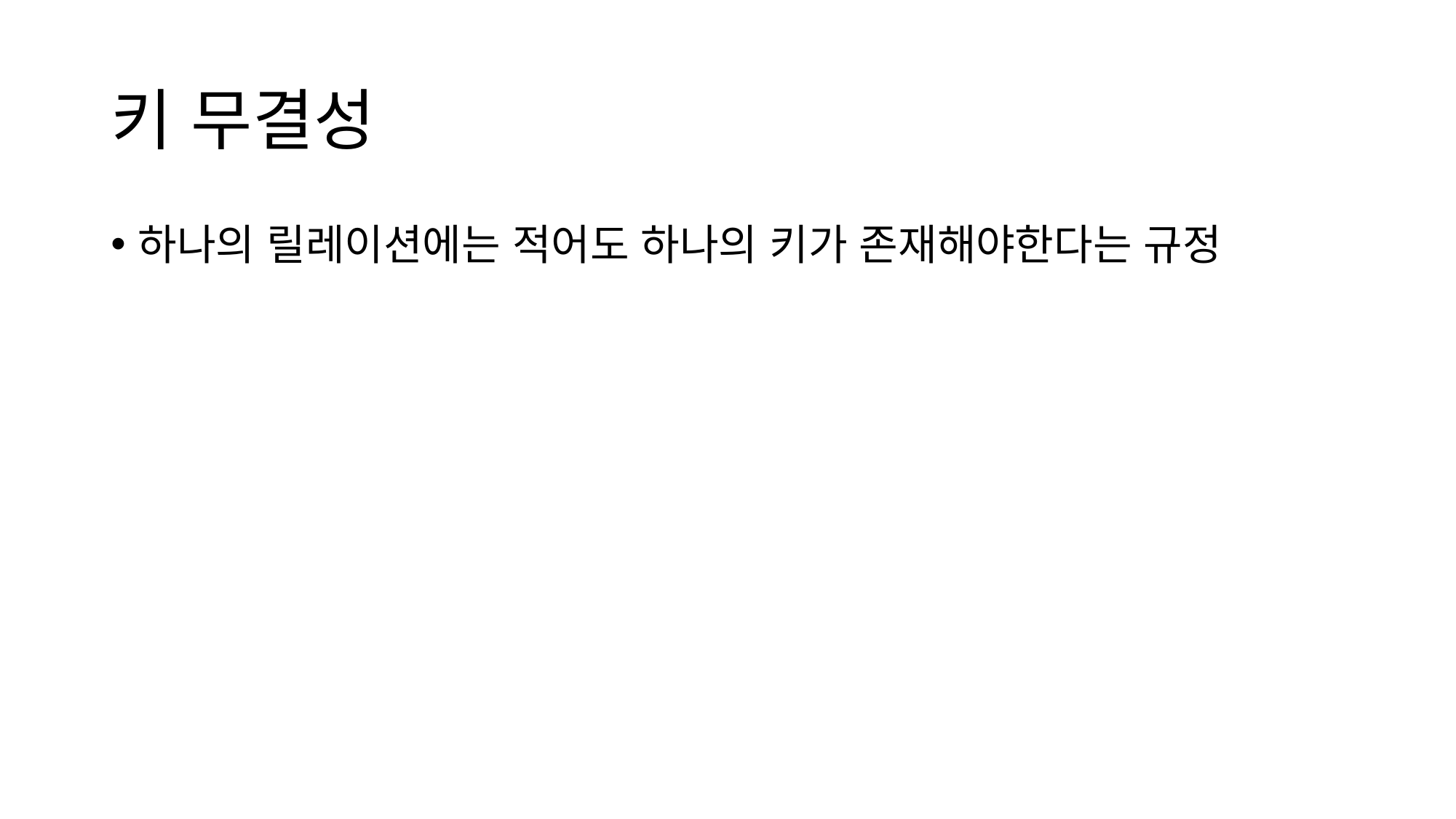

# 키 무결성
하나의 릴레이션에는 적어도 하나의 키가 존재해야한다는 규정